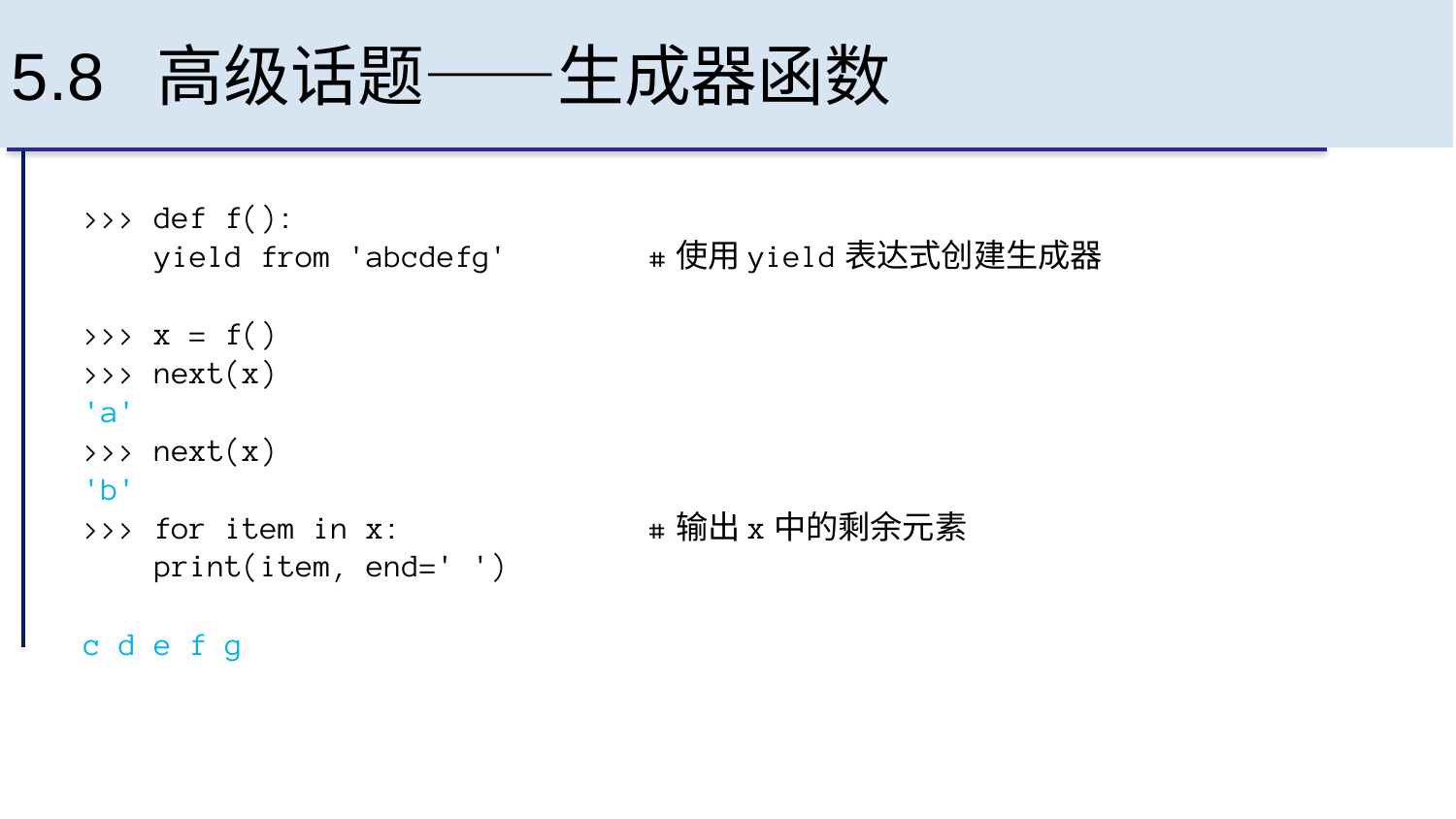

# 5.8  高级话题——生成器函数
>>> def f():
    yield from 'abcdefg'        #使用yield表达式创建生成器

>>> x = f()
>>> next(x)
'a'
>>> next(x)
'b'
>>> for item in x:              #输出x中的剩余元素
    print(item, end=' ')

c d e f g